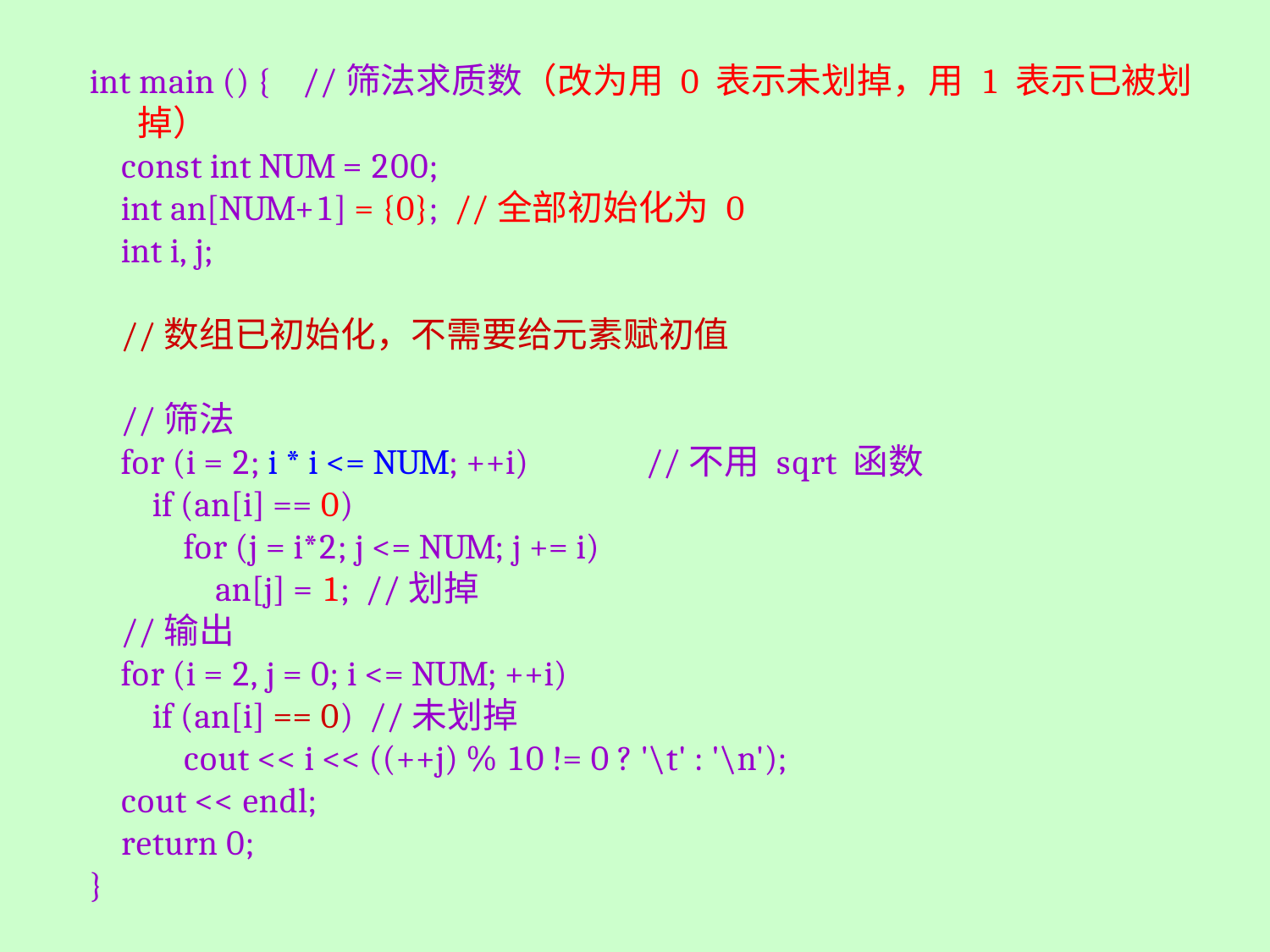

int main () {    //筛法求质数（改为用 0 表示未划掉，用 1 表示已被划掉）
    const int NUM = 200;
    int an[NUM+1] = {0};  //全部初始化为 0
    int i, j;

    //数组已初始化，不需要给元素赋初值

    //筛法
    for (i = 2; i * i <= NUM; ++i)	//不用 sqrt 函数
        if (an[i] == 0)
            for (j = i*2; j <= NUM; j += i)
                an[j] = 1;  //划掉
    //输出
    for (i = 2, j = 0; i <= NUM; ++i)
        if (an[i] == 0)  //未划掉
            cout << i << ((++j) % 10 != 0 ? '\t' : '\n');
    cout << endl;
    return 0;
}
36